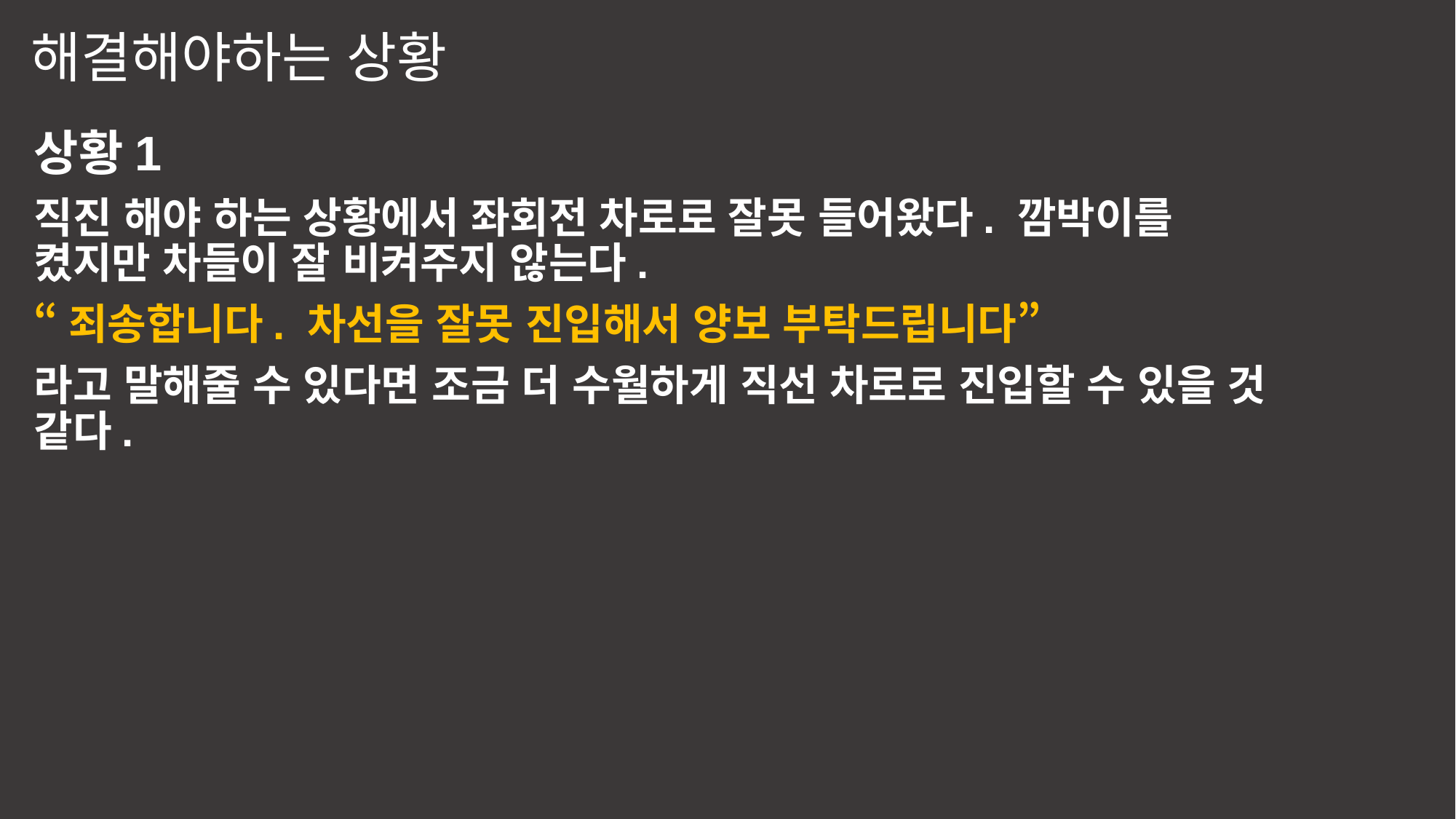

해결해야하는 상황
상황1
직진 해야 하는 상황에서 좌회전 차로로 잘못 들어왔다. 깜박이를 켰지만 차들이 잘 비켜주지 않는다.
“죄송합니다. 차선을 잘못 진입해서 양보 부탁드립니다”
라고 말해줄 수 있다면 조금 더 수월하게 직선 차로로 진입할 수 있을 것 같다.